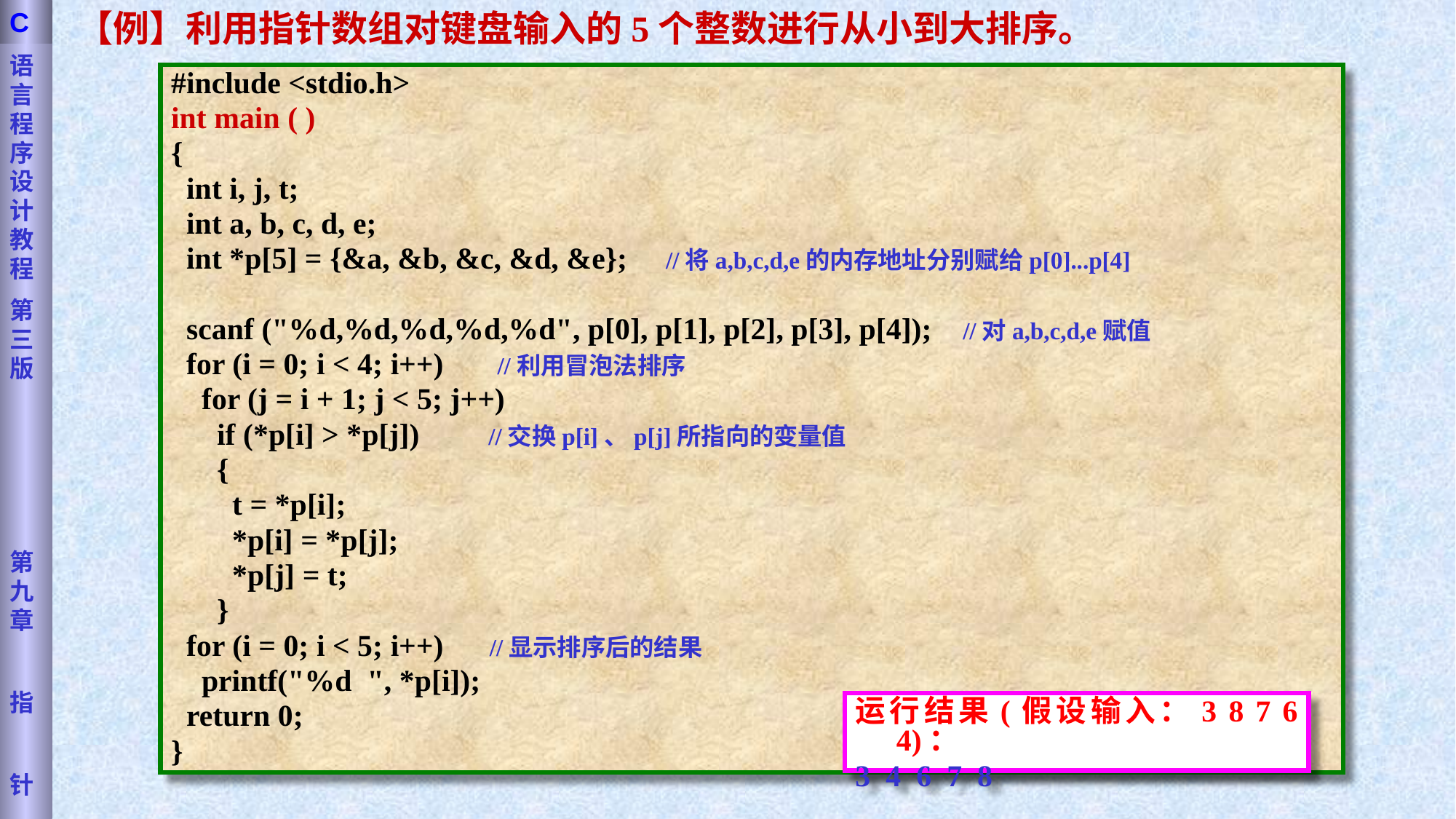

语言程序设计教程
第三版

第九章

指

针
C
【例】利用指针数组对键盘输入的5个整数进行从小到大排序。
#include <stdio.h>
int main ( )
{
  int i, j, t;
  int a, b, c, d, e;
  int *p[5] = {&a, &b, &c, &d, &e};     //将a,b,c,d,e的内存地址分别赋给p[0]...p[4]

  scanf ("%d,%d,%d,%d,%d", p[0], p[1], p[2], p[3], p[4]);    //对a,b,c,d,e赋值
  for (i = 0; i < 4; i++)       //利用冒泡法排序
    for (j = i + 1; j < 5; j++)
      if (*p[i] > *p[j])         //交换p[i]、p[j]所指向的变量值
      {
        t = *p[i];
        *p[i] = *p[j];
        *p[j] = t;
      }
  for (i = 0; i < 5; i++)      //显示排序后的结果
    printf("%d  ", *p[i]);
  return 0;
}
运行结果(假设输入：3 8 7 6 4)：
3  4  6  7  8